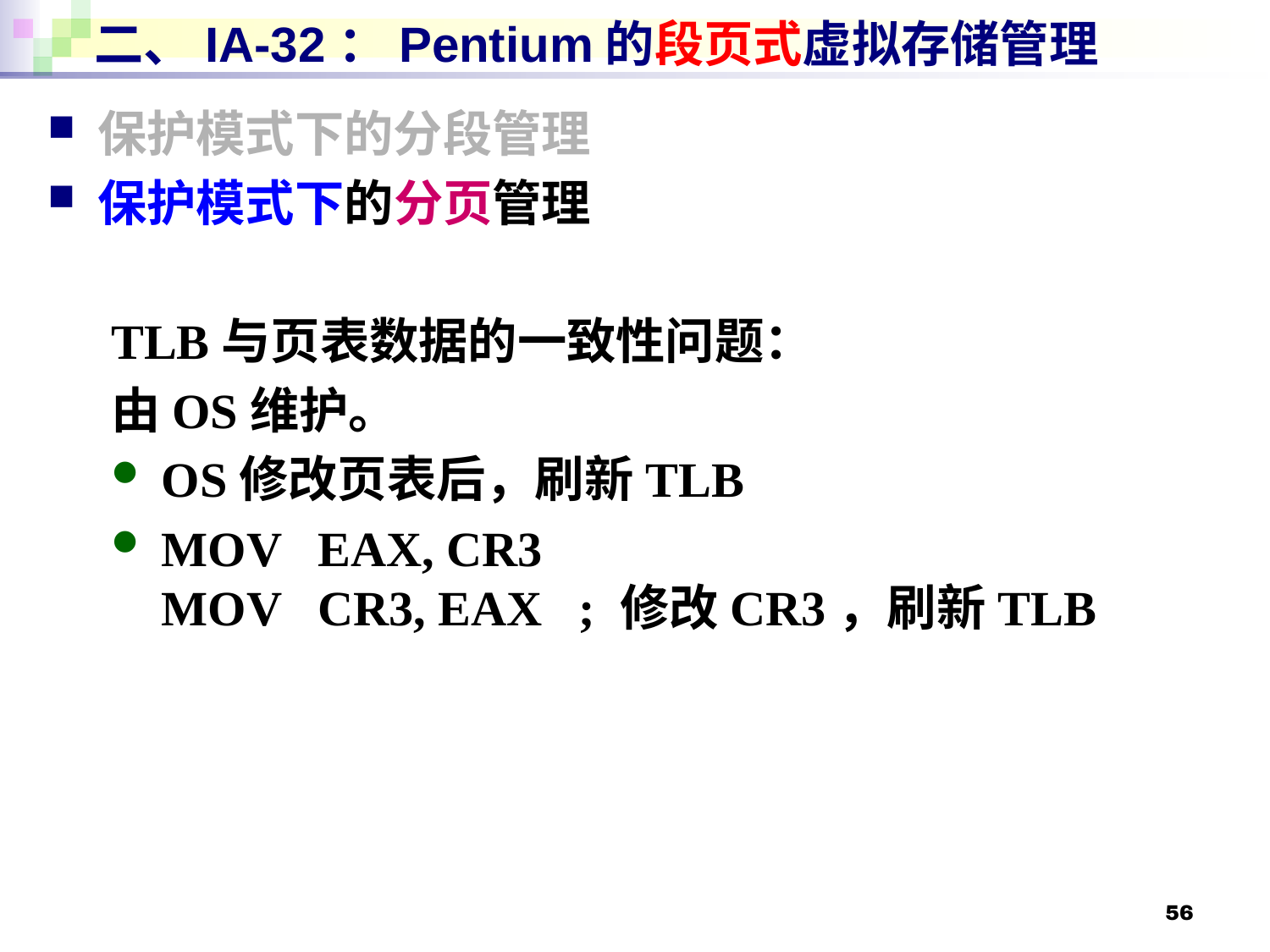

# 二、IA-32：Pentium的段页式虚拟存储管理
保护模式下的分段管理
保护模式下的分页管理

TLB与页表数据的一致性问题：
由OS维护。
OS修改页表后，刷新TLB
MOV   EAX, CR3
MOV   CR3, EAX   ; 修改CR3，刷新TLB
56